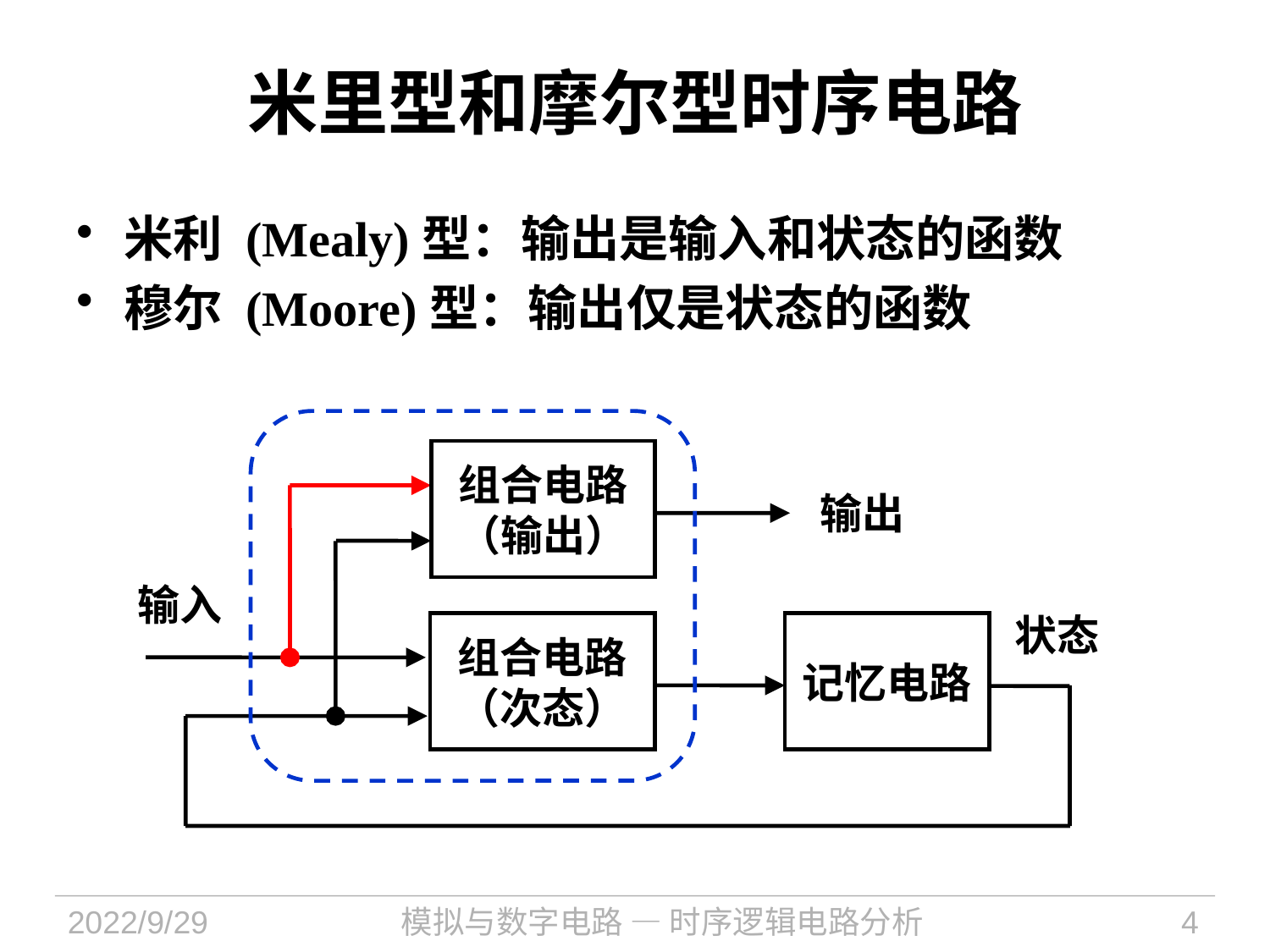

# 米里型和摩尔型时序电路
米利 (Mealy)型：输出是输入和状态的函数
穆尔 (Moore)型：输出仅是状态的函数

组合电路
（输出）
输出

输入
状态
组合电路
（次态）
记忆电路

2022/9/29
模拟与数字电路 — 时序逻辑电路分析
4